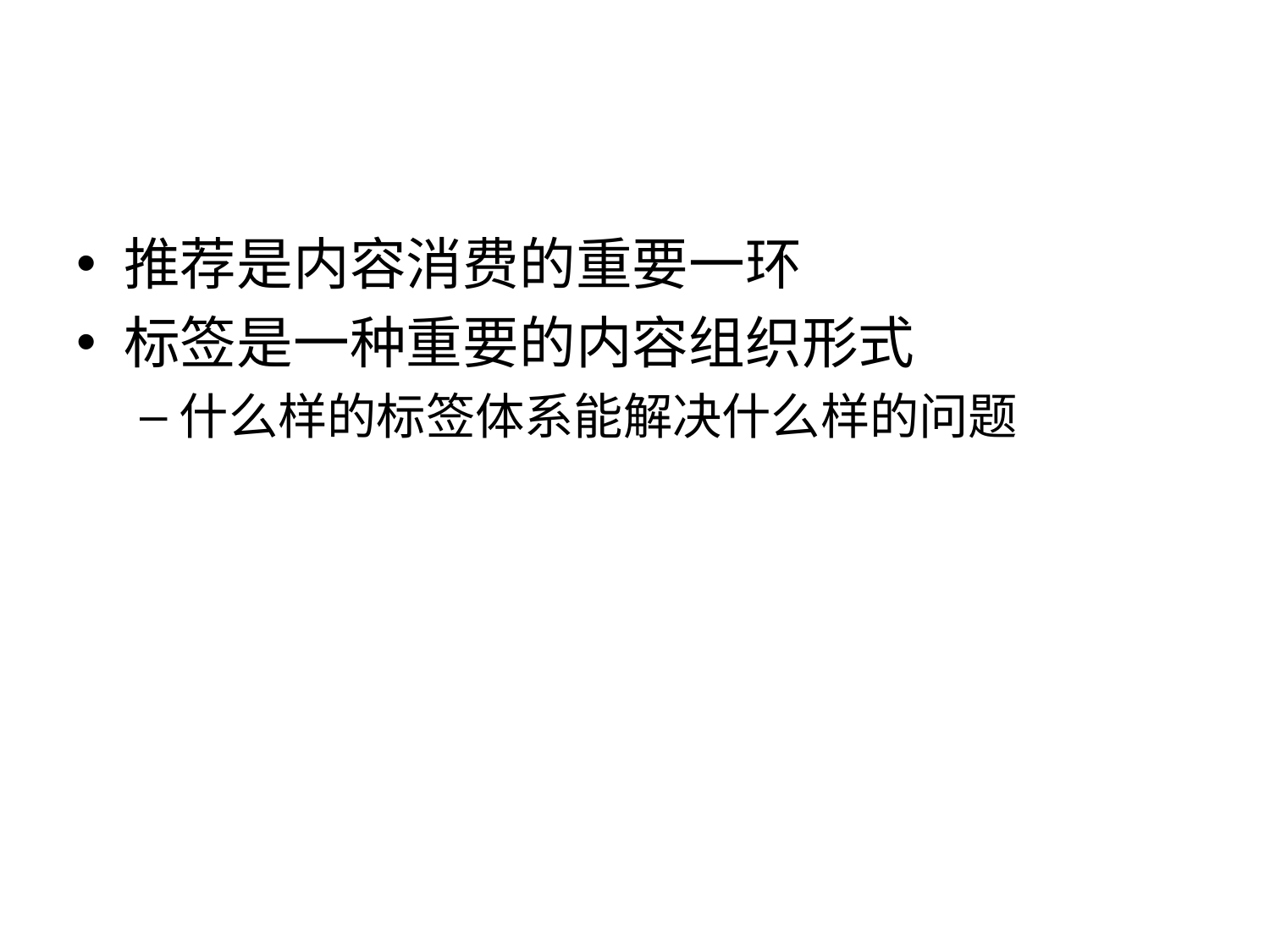

#
推荐是内容消费的重要一环
标签是一种重要的内容组织形式
什么样的标签体系能解决什么样的问题